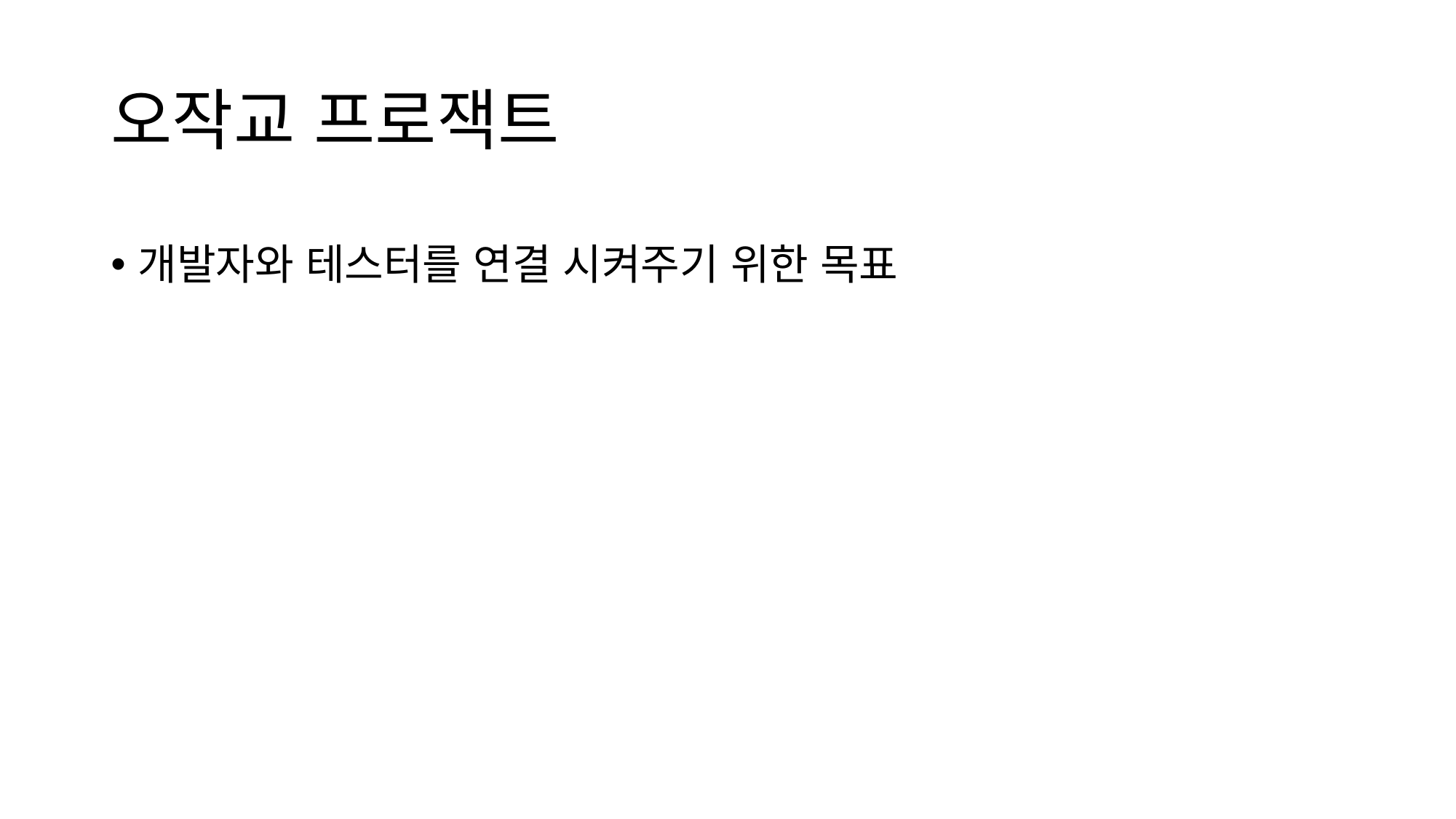

# 오작교 프로잭트
개발자와 테스터를 연결 시켜주기 위한 목표